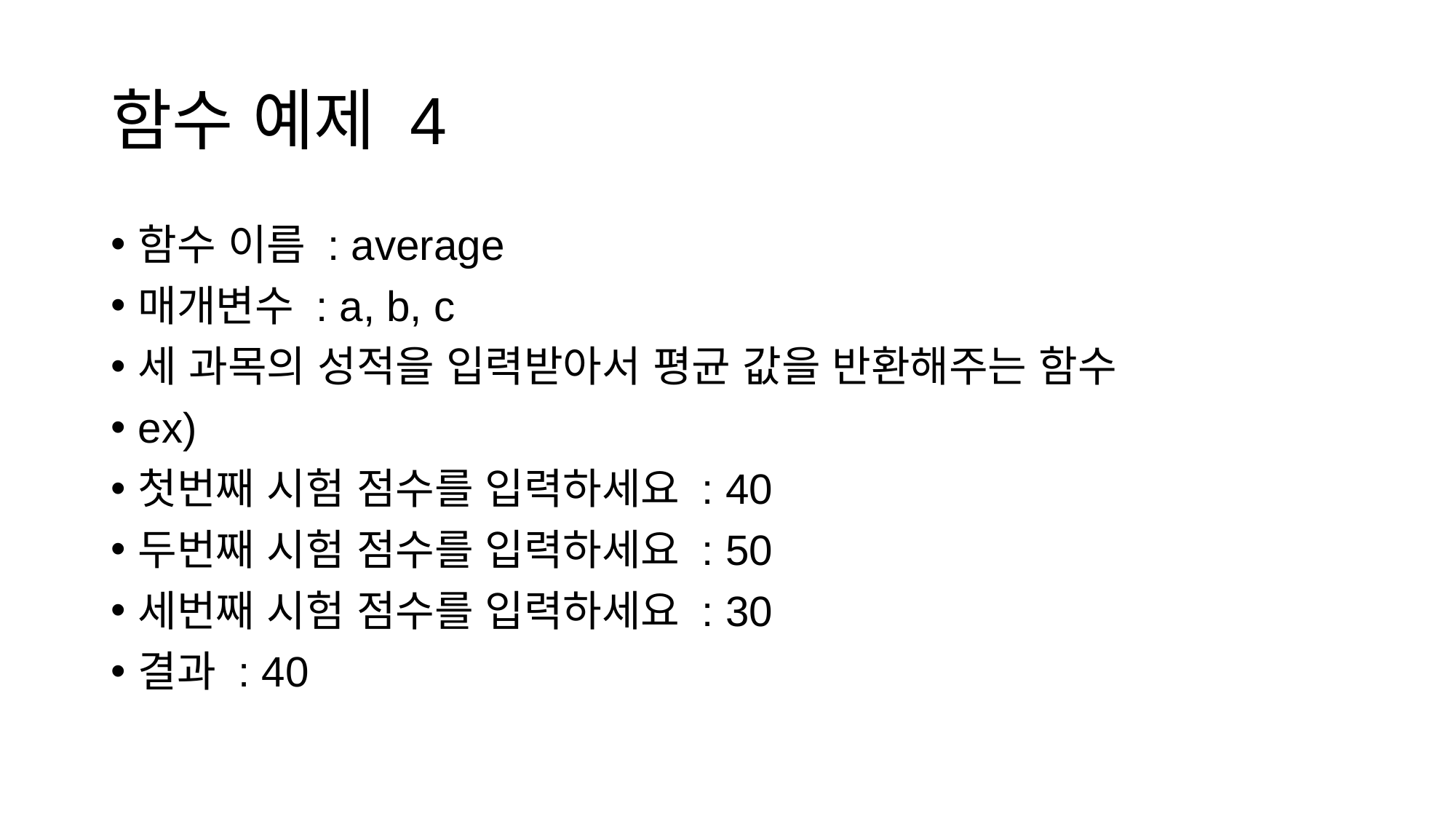

# 함수 예제 4
함수 이름 : average
매개변수 : a, b, c
세 과목의 성적을 입력받아서 평균 값을 반환해주는 함수
ex)
첫번째 시험 점수를 입력하세요 : 40
두번째 시험 점수를 입력하세요 : 50
세번째 시험 점수를 입력하세요 : 30
결과 : 40